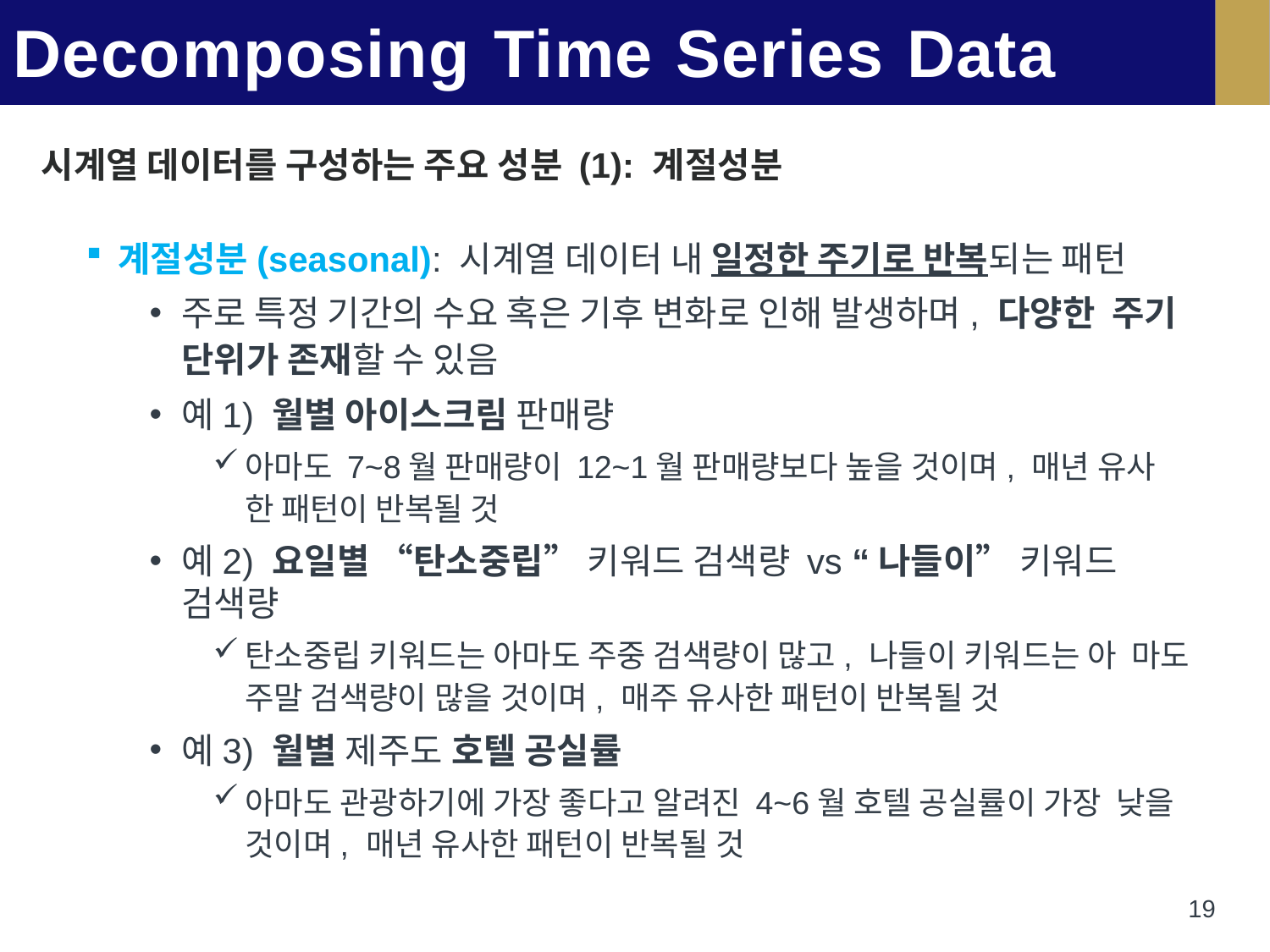

# Decomposing Time Series Data
시계열 데이터를 구성하는 주요 성분 (1): 계절성분

계절성분(seasonal): 시계열 데이터 내 일정한 주기로 반복되는 패턴
주로 특정 기간의 수요 혹은 기후 변화로 인해 발생하며, 다양한  주기 단위가 존재할 수 있음
예1) 월별 아이스크림 판매량
아마도 7~8월 판매량이 12~1월 판매량보다 높을 것이며, 매년 유사
한 패턴이 반복될 것
예2) 요일별 “탄소중립” 키워드 검색량 vs “나들이” 키워드 검색량
탄소중립 키워드는 아마도 주중 검색량이 많고, 나들이 키워드는 아  마도 주말 검색량이 많을 것이며, 매주 유사한 패턴이 반복될 것
예3) 월별 제주도 호텔 공실률
아마도 관광하기에 가장 좋다고 알려진 4~6월 호텔 공실률이 가장  낮을 것이며, 매년 유사한 패턴이 반복될 것
19